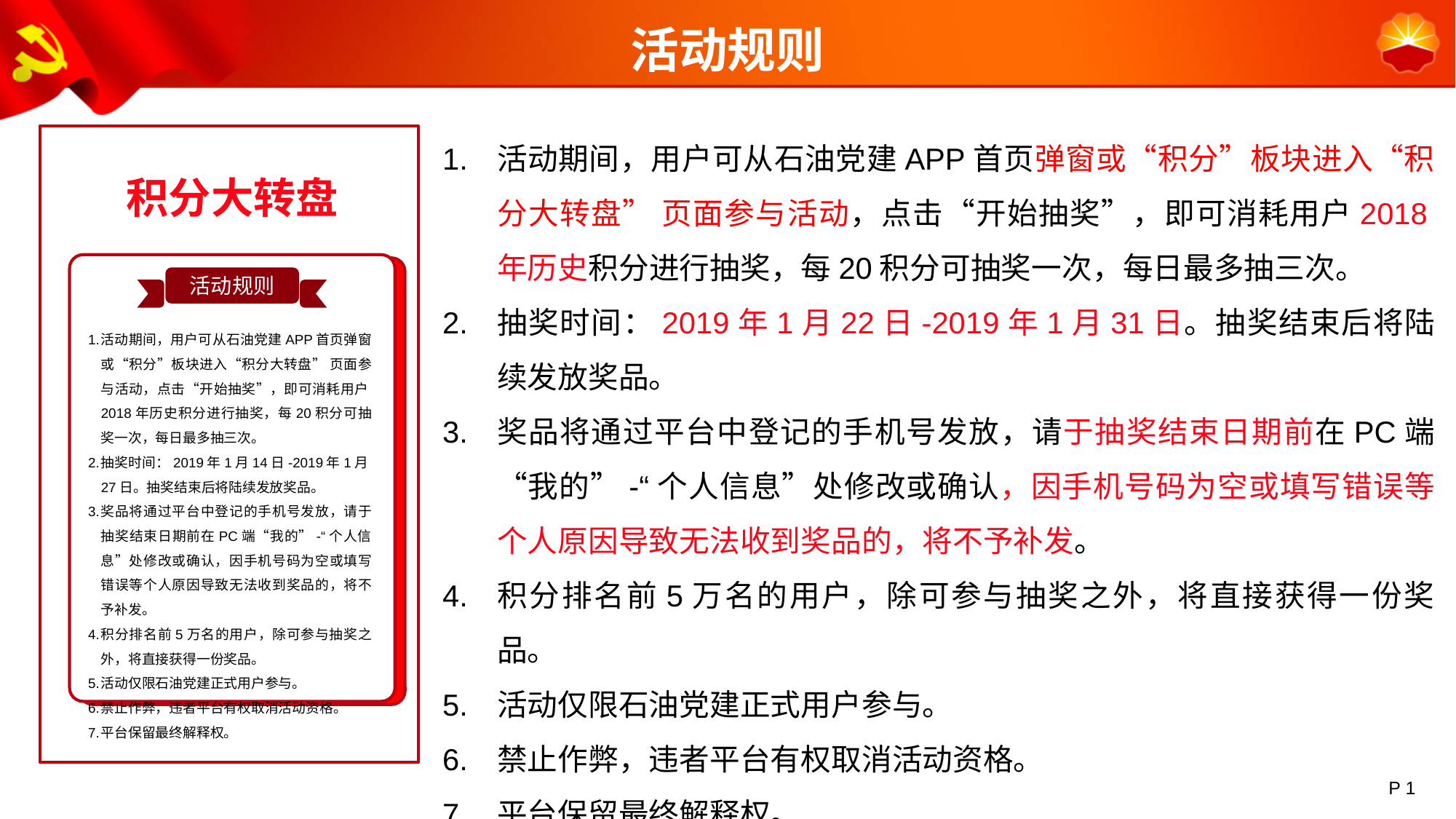

活动规则
活动期间，用户可从石油党建APP首页弹窗或“积分”板块进入“积分大转盘” 页面参与活动，点击“开始抽奖”，即可消耗用户2018年历史积分进行抽奖，每20积分可抽奖一次，每日最多抽三次。
抽奖时间：2019年1月22日-2019年1月31日。抽奖结束后将陆续发放奖品。
奖品将通过平台中登记的手机号发放，请于抽奖结束日期前在PC端“我的”-“个人信息”处修改或确认，因手机号码为空或填写错误等个人原因导致无法收到奖品的，将不予补发。
积分排名前5万名的用户，除可参与抽奖之外，将直接获得一份奖品。
活动仅限石油党建正式用户参与。
禁止作弊，违者平台有权取消活动资格。
平台保留最终解释权。

积分大转盘

活动规则

活动期间，用户可从石油党建APP首页弹窗或“积分”板块进入“积分大转盘” 页面参与活动，点击“开始抽奖”，即可消耗用户2018年历史积分进行抽奖，每20积分可抽奖一次，每日最多抽三次。
抽奖时间：2019年1月14日-2019年1月27日。抽奖结束后将陆续发放奖品。
奖品将通过平台中登记的手机号发放，请于抽奖结束日期前在PC端“我的”-“个人信息”处修改或确认，因手机号码为空或填写错误等个人原因导致无法收到奖品的，将不予补发。
积分排名前5万名的用户，除可参与抽奖之外，将直接获得一份奖品。
活动仅限石油党建正式用户参与。
禁止作弊，违者平台有权取消活动资格。
平台保留最终解释权。